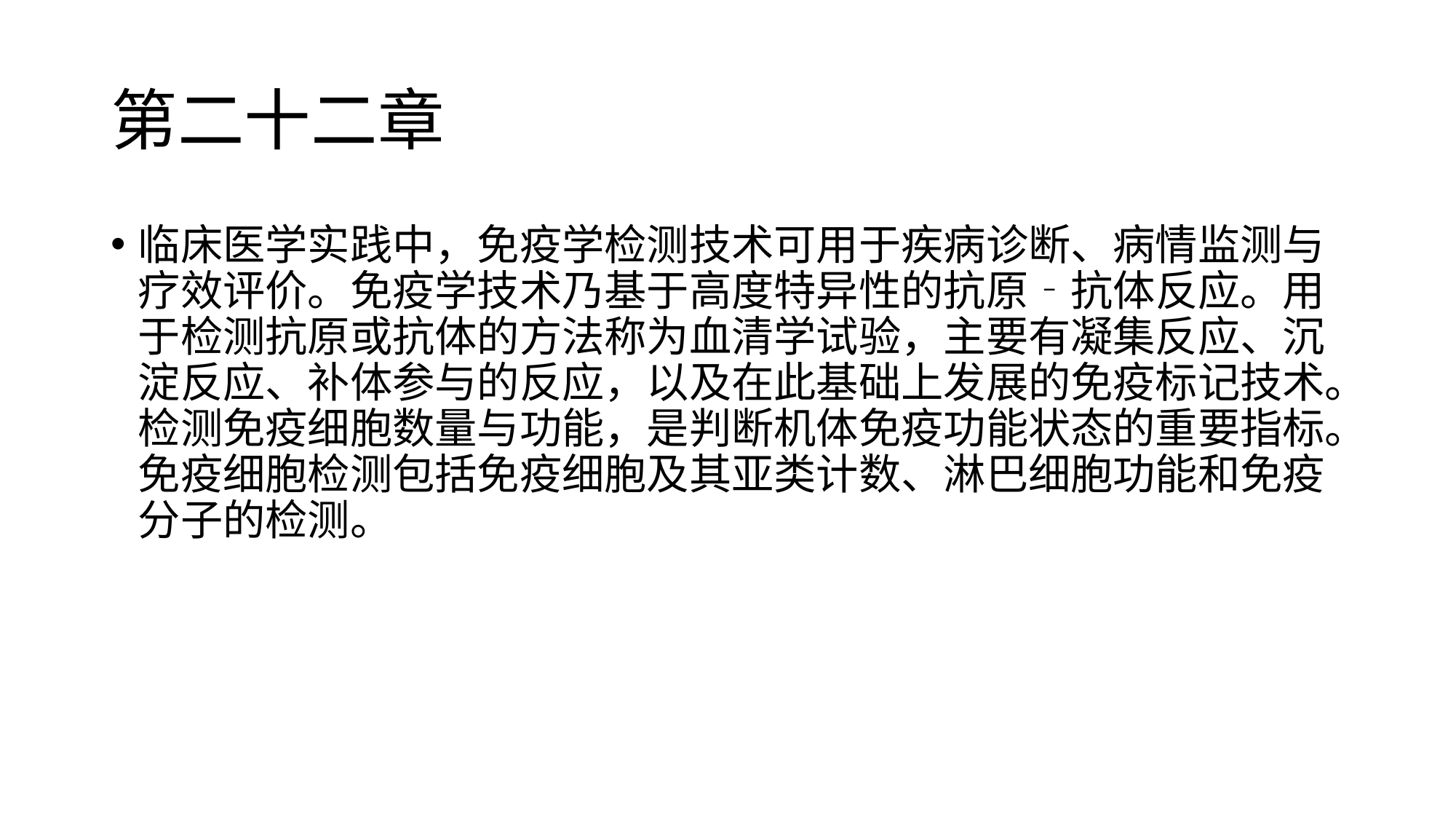

# 第二十二章
临床医学实践中，免疫学检测技术可用于疾病诊断、病情监测与疗效评价。免疫学技术乃基于高度特异性的抗原‐抗体反应。用于检测抗原或抗体的方法称为血清学试验，主要有凝集反应、沉淀反应、补体参与的反应，以及在此基础上发展的免疫标记技术。检测免疫细胞数量与功能，是判断机体免疫功能状态的重要指标。免疫细胞检测包括免疫细胞及其亚类计数、淋巴细胞功能和免疫分子的检测。